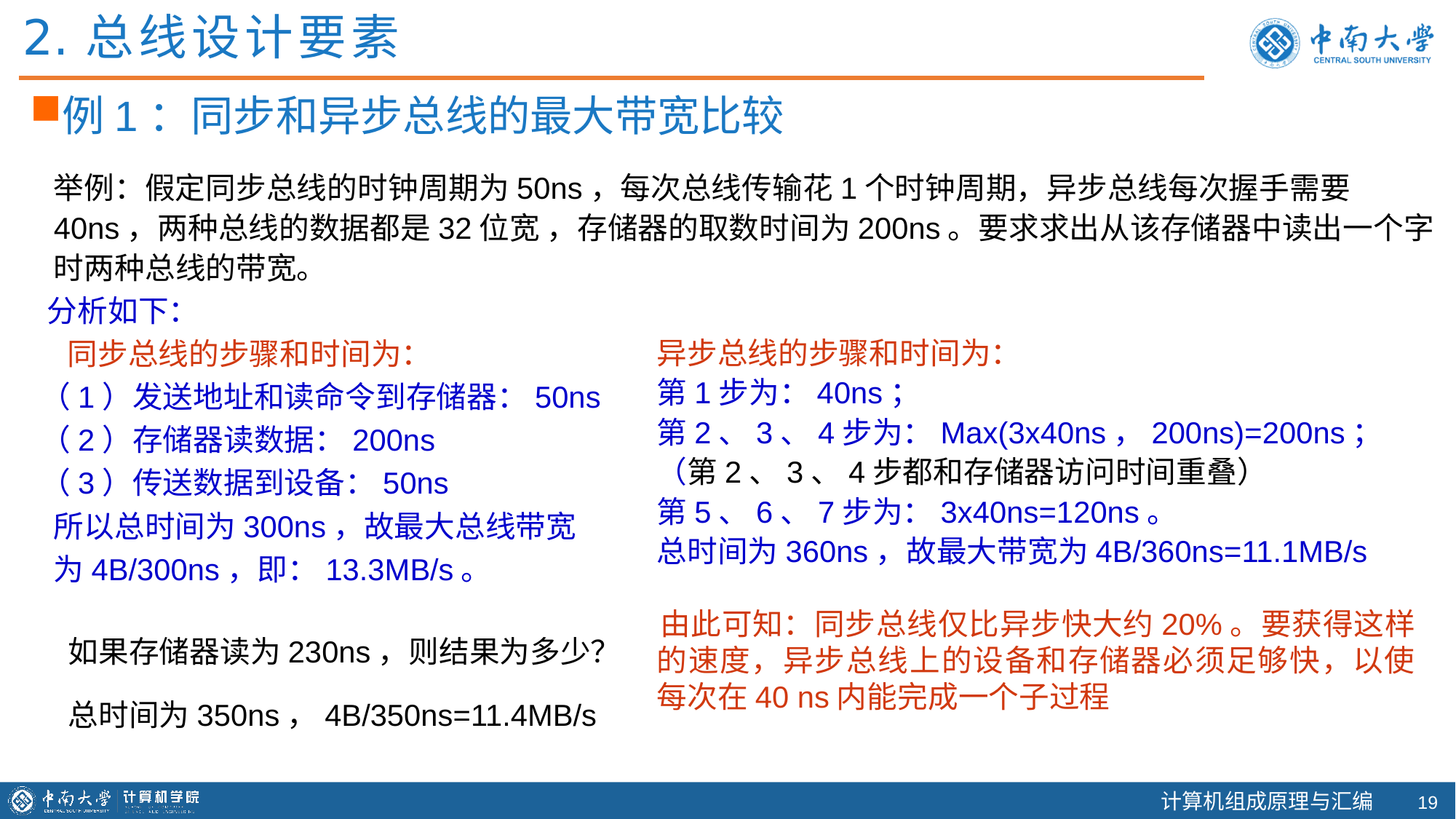

2.总线设计要素

例1：同步和异步总线的最大带宽比较
     举例：假定同步总线的时钟周期为50ns，每次总线传输花1个时钟周期，异步总线每次握手需要40ns，两种总线的数据都是32位宽 ，存储器的取数时间为200ns。要求求出从该存储器中读出一个字时两种总线的带宽。
    分析如下：
       同步总线的步骤和时间为：
   （1）发送地址和读命令到存储器：50ns
   （2）存储器读数据：200ns
   （3）传送数据到设备：50ns
     所以总时间为300ns，故最大总线带宽
     为4B/300ns，即：13.3MB/s。
     异步总线的步骤和时间为：
     第1步为：40ns；
     第2、3、4步为：Max(3x40ns，200ns)=200ns；
     （第2、3、4步都和存储器访问时间重叠）
     第5、6、7步为：3x40ns=120ns。
     总时间为360ns，故最大带宽为4B/360ns=11.1MB/s

     由此可知：同步总线仅比异步快大约20%。要获得这样的速度，异步总线上的设备和存储器必须足够快，以使每次在40 ns内能完成一个子过程
如果存储器读为230ns，则结果为多少？
总时间为350ns，4B/350ns=11.4MB/s
19